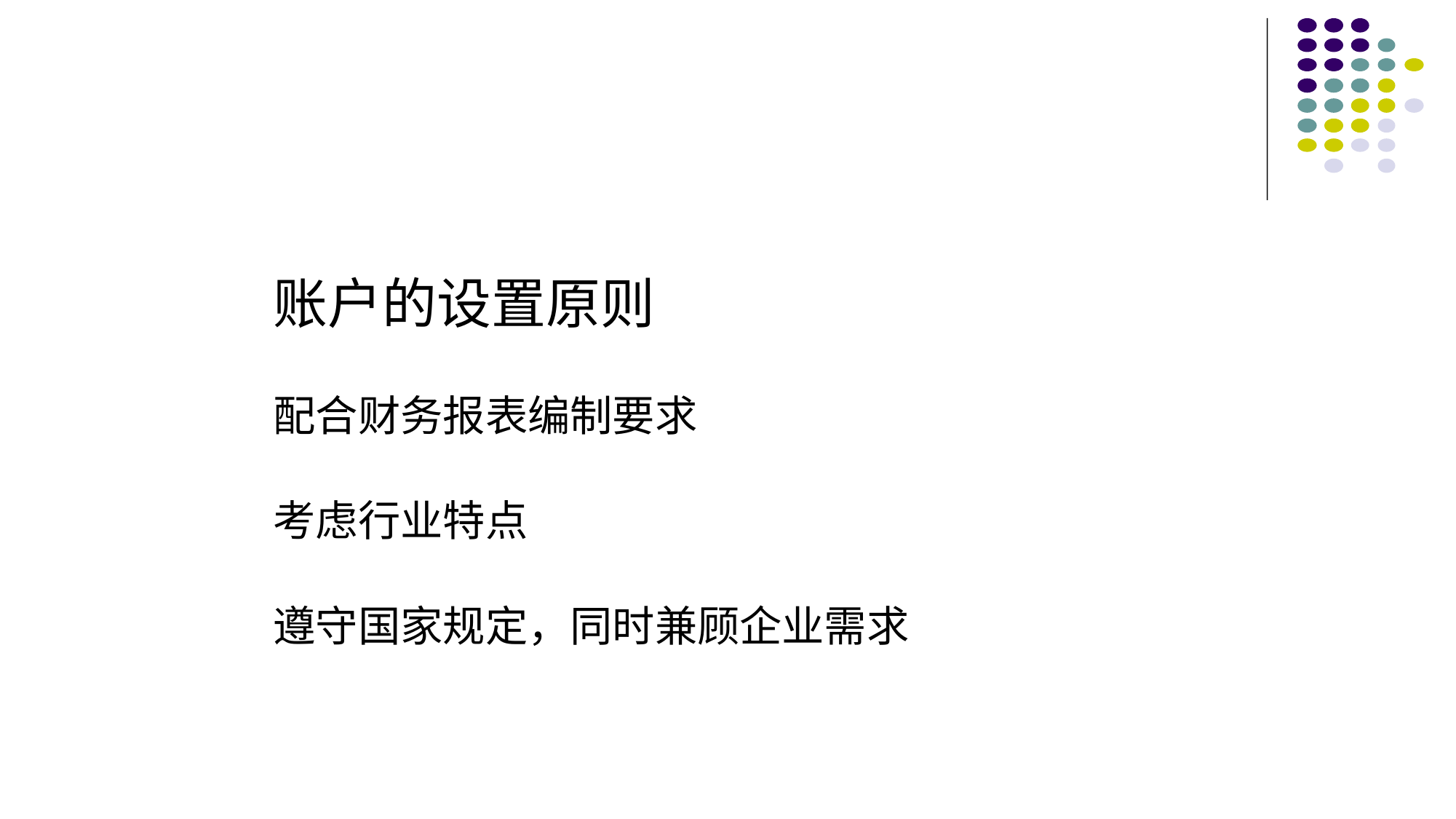

#
账户的设置原则
配合财务报表编制要求
考虑行业特点
遵守国家规定，同时兼顾企业需求